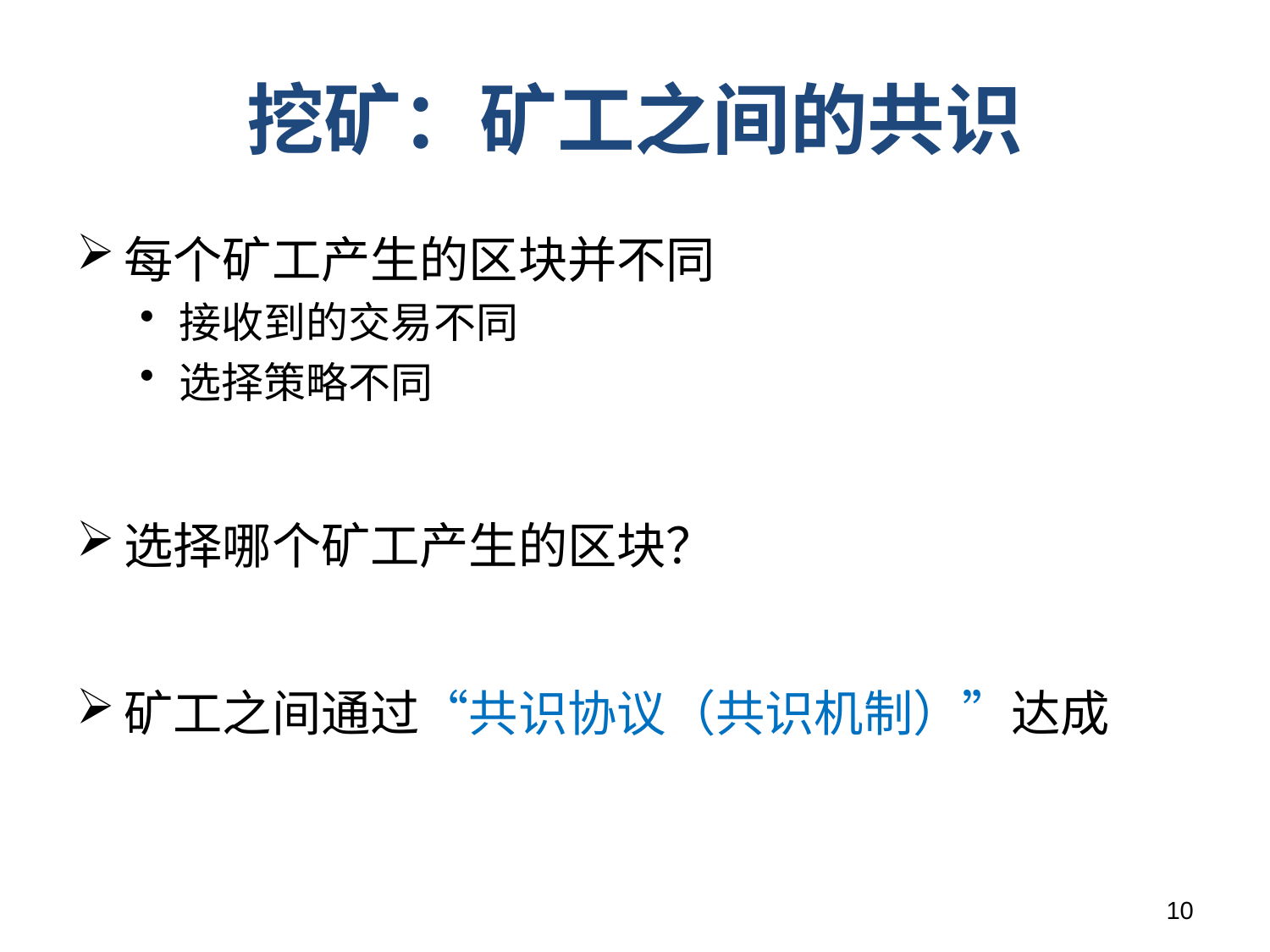

# 挖矿：矿工之间的共识
每个矿工产生的区块并不同
接收到的交易不同
选择策略不同

选择哪个矿工产生的区块？

矿工之间通过“共识协议（共识机制）”达成
10